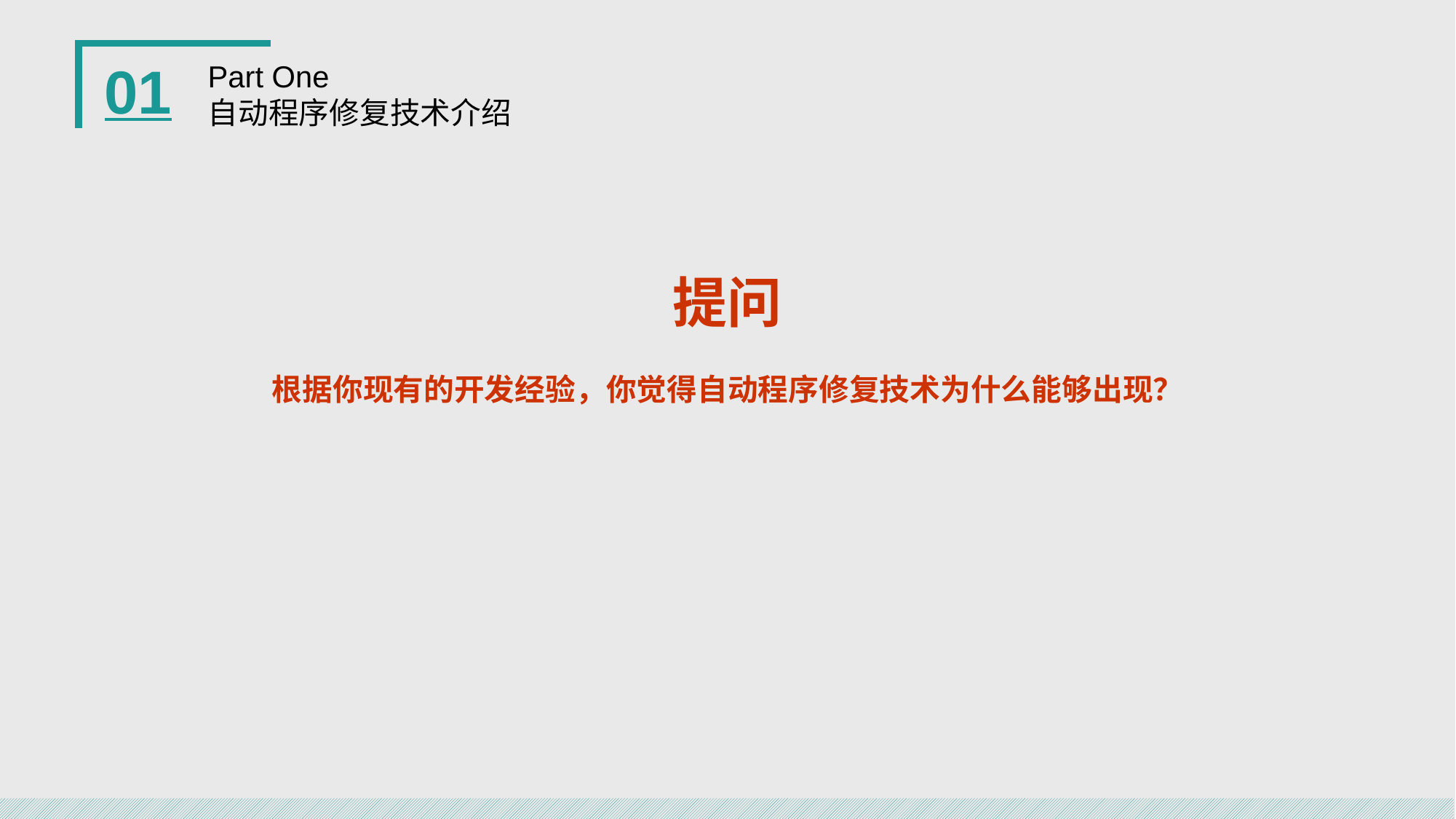

01
Part One
自动程序修复技术介绍

提问

根据你现有的开发经验，你觉得自动程序修复技术为什么能够出现？